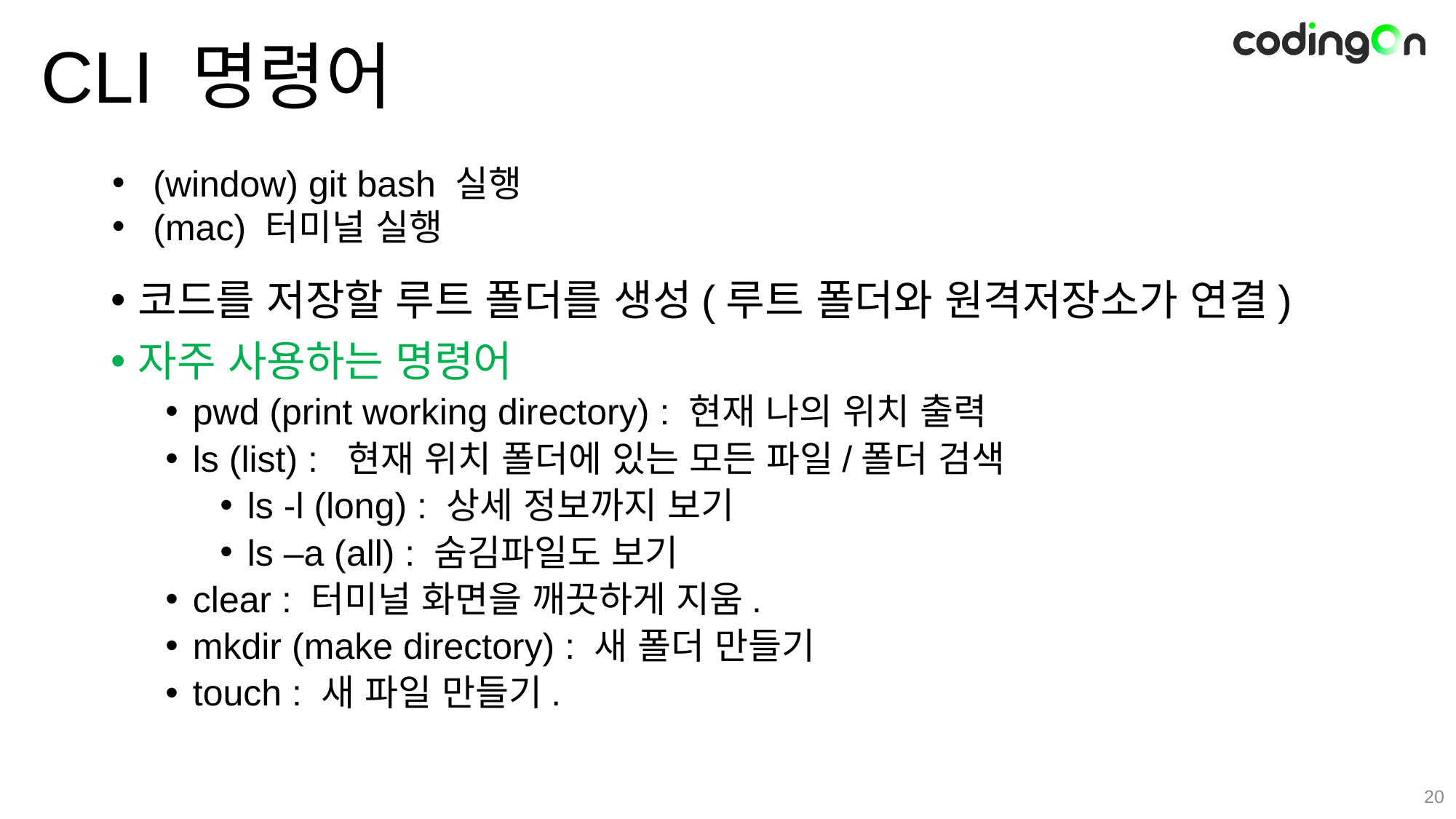

# CLI 명령어
(window) git bash 실행
(mac) 터미널 실행
코드를 저장할 루트 폴더를 생성(루트 폴더와 원격저장소가 연결)
자주 사용하는 명령어
pwd (print working directory) : 현재 나의 위치 출력
ls (list) :  현재 위치 폴더에 있는 모든 파일/폴더 검색
ls -l (long) : 상세 정보까지 보기
ls –a (all) : 숨김파일도 보기
clear : 터미널 화면을 깨끗하게 지움.
mkdir (make directory) : 새 폴더 만들기
touch : 새 파일 만들기.
20